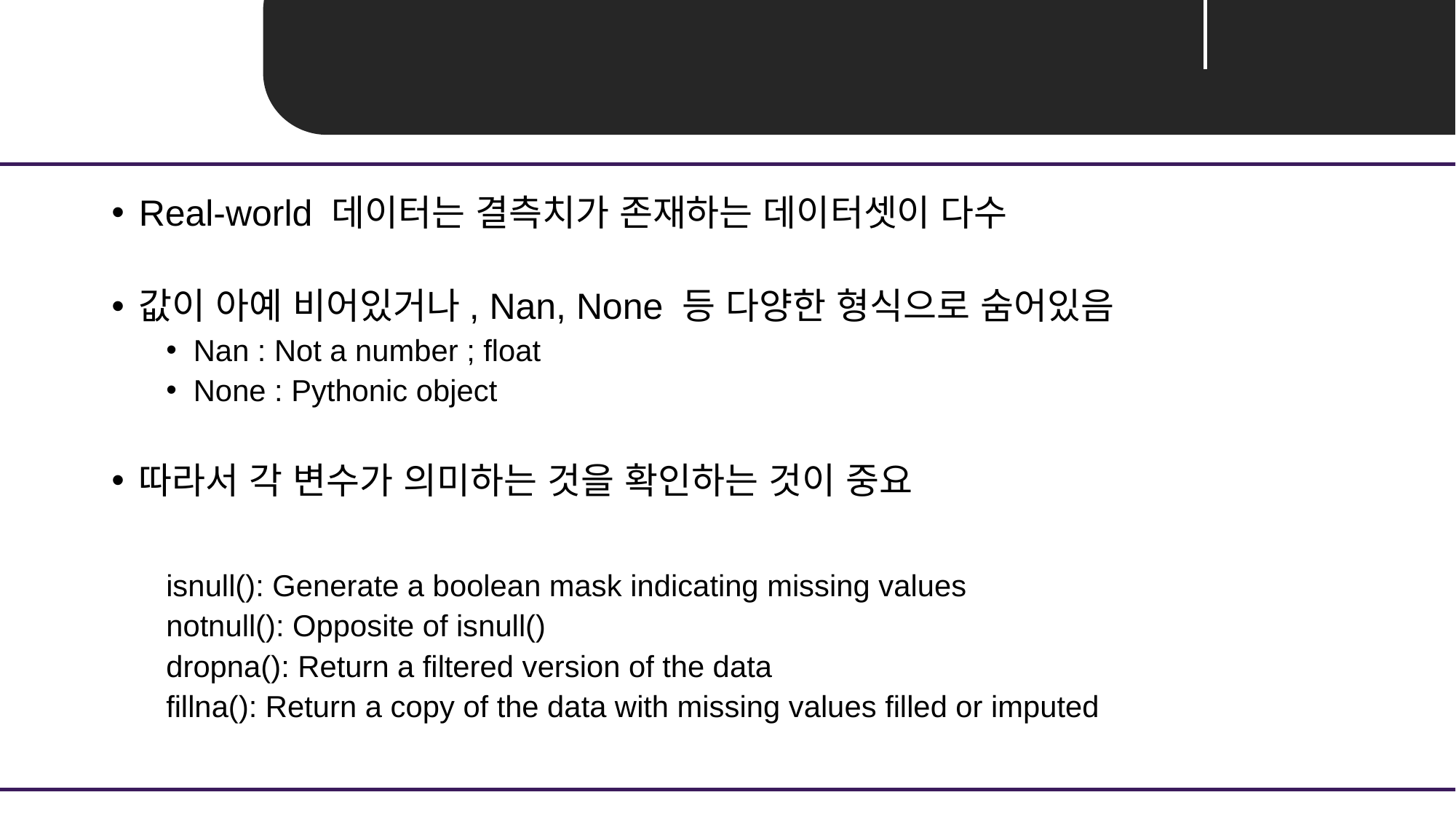

Unit  02 ㅣData Preprocessing : 결측치 처리

Real-world 데이터는 결측치가 존재하는 데이터셋이 다수

값이 아예 비어있거나, Nan, None 등 다양한 형식으로 숨어있음
Nan : Not a number ; float
None : Pythonic object

따라서 각 변수가 의미하는 것을 확인하는 것이 중요

isnull(): Generate a boolean mask indicating missing values
notnull(): Opposite of isnull()
dropna(): Return a filtered version of the data
fillna(): Return a copy of the data with missing values filled or imputed